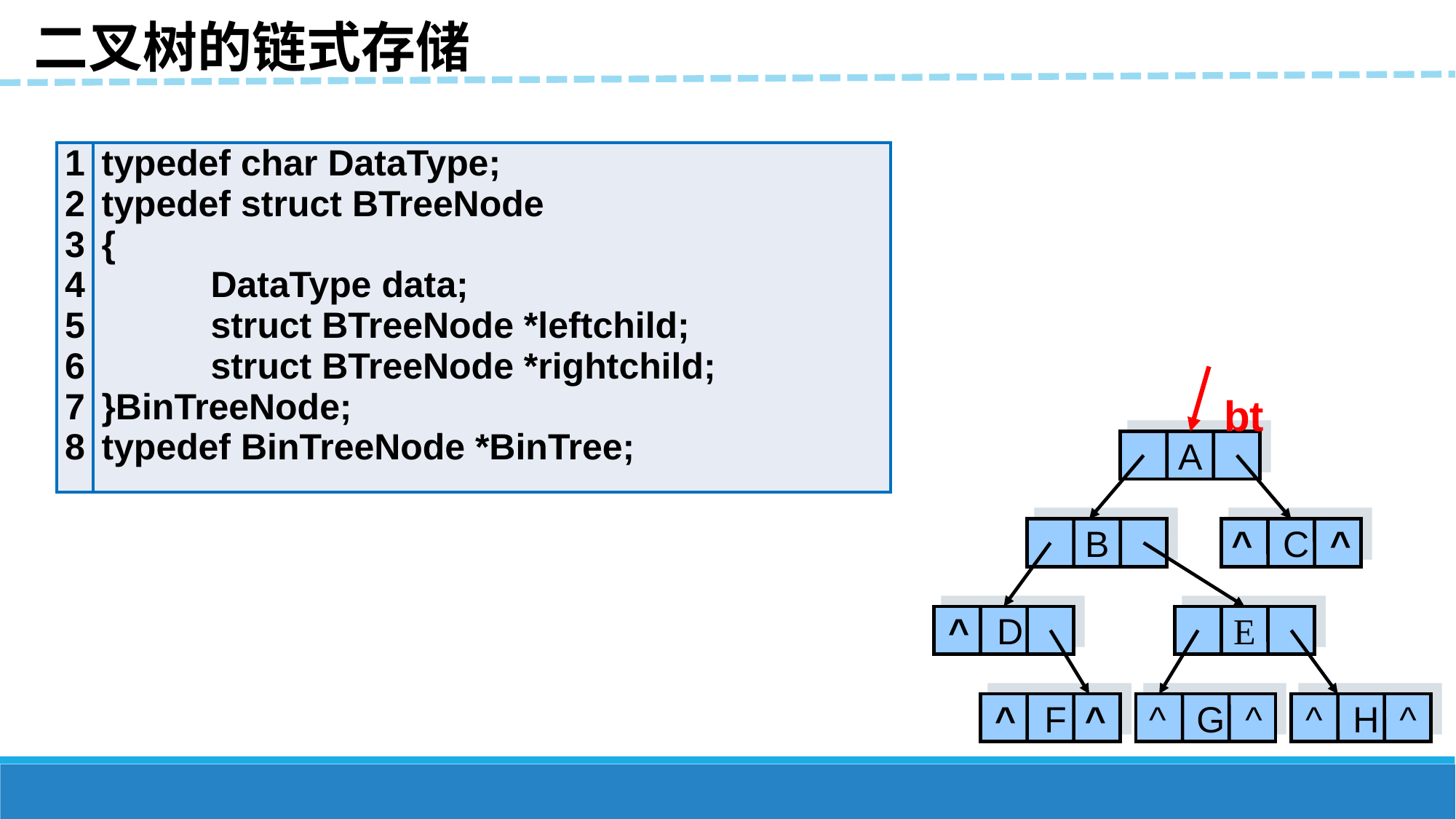

二叉树的链式存储
| 1 2 3 4 5 6 7 8 | typedef char DataType; typedef struct BTreeNode { DataType data; struct BTreeNode \*leftchild; struct BTreeNode \*rightchild; }BinTreeNode; typedef BinTreeNode \*BinTree; |
| --- | --- |

bt
A

B

^   C  ^

 ^   D

E

^   F  ^

^   G  ^

^   H  ^